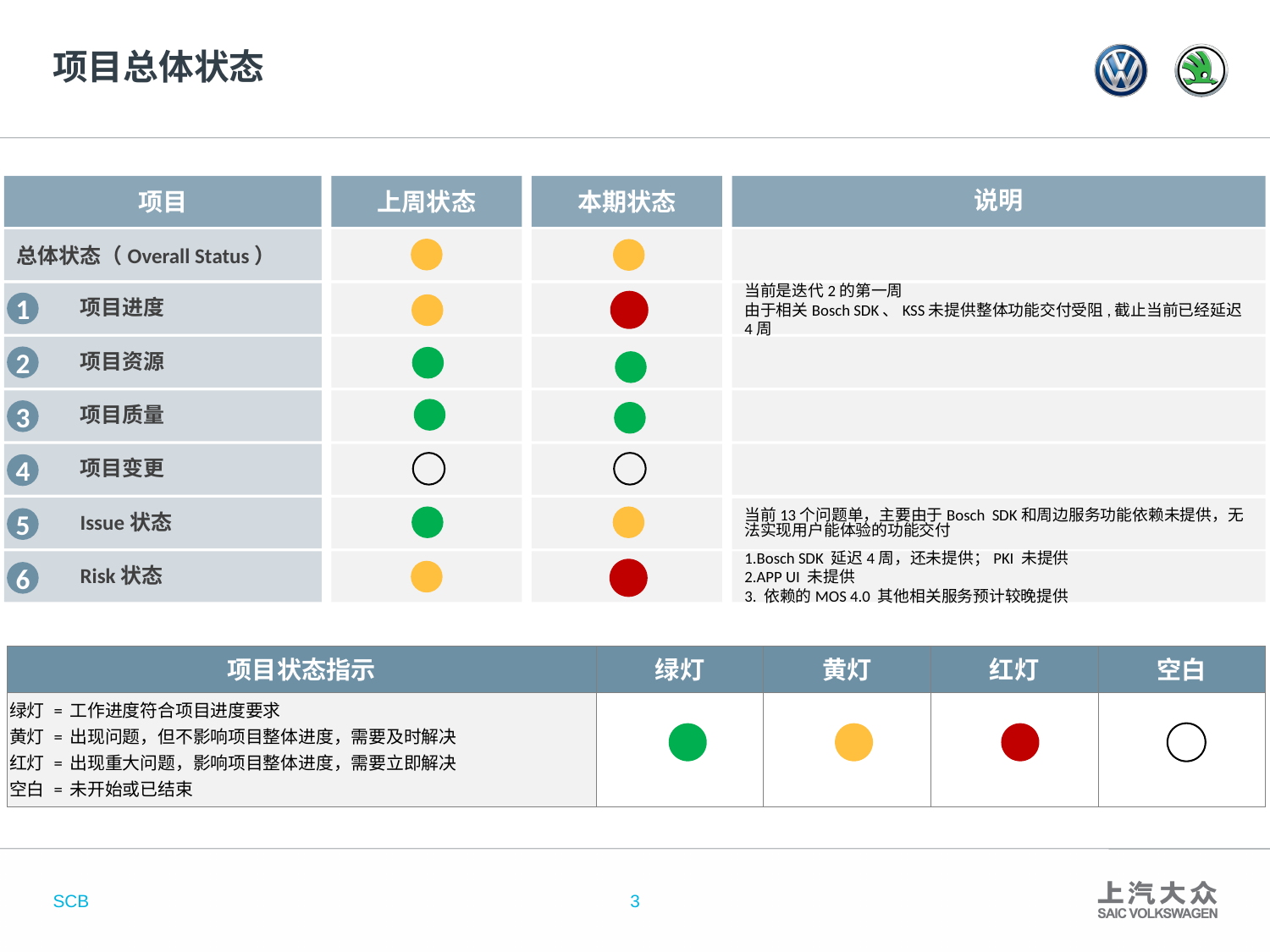

# 项目总体状态
项目
上周状态
本期状态
说明

总体状态（Overall Status）

当前是迭代2的第一周
由于相关Bosch SDK、KSS未提供整体功能交付受阻,截止当前已经延迟4周

项目进度

1

项目资源

2

项目质量

3

项目变更

4
Issue状态

当前13个问题单，主要由于Bosch  SDK和周边服务功能依赖未提供，无法实现用户能体验的功能交付

5
Risk状态

1.Bosch SDK 延迟4周，还未提供；PKI 未提供
2.APP UI 未提供
3. 依赖的MOS 4.0 其他相关服务预计较晚提供

6
| 项目状态指示 | 绿灯 | 黄灯 | 红灯 | 空白 |
| --- | --- | --- | --- | --- |
| 绿灯 = 工作进度符合项目进度要求 黄灯 = 出现问题，但不影响项目整体进度，需要及时解决 红灯 = 出现重大问题，影响项目整体进度，需要立即解决 空白 = 未开始或已结束 |  |  |  |  |